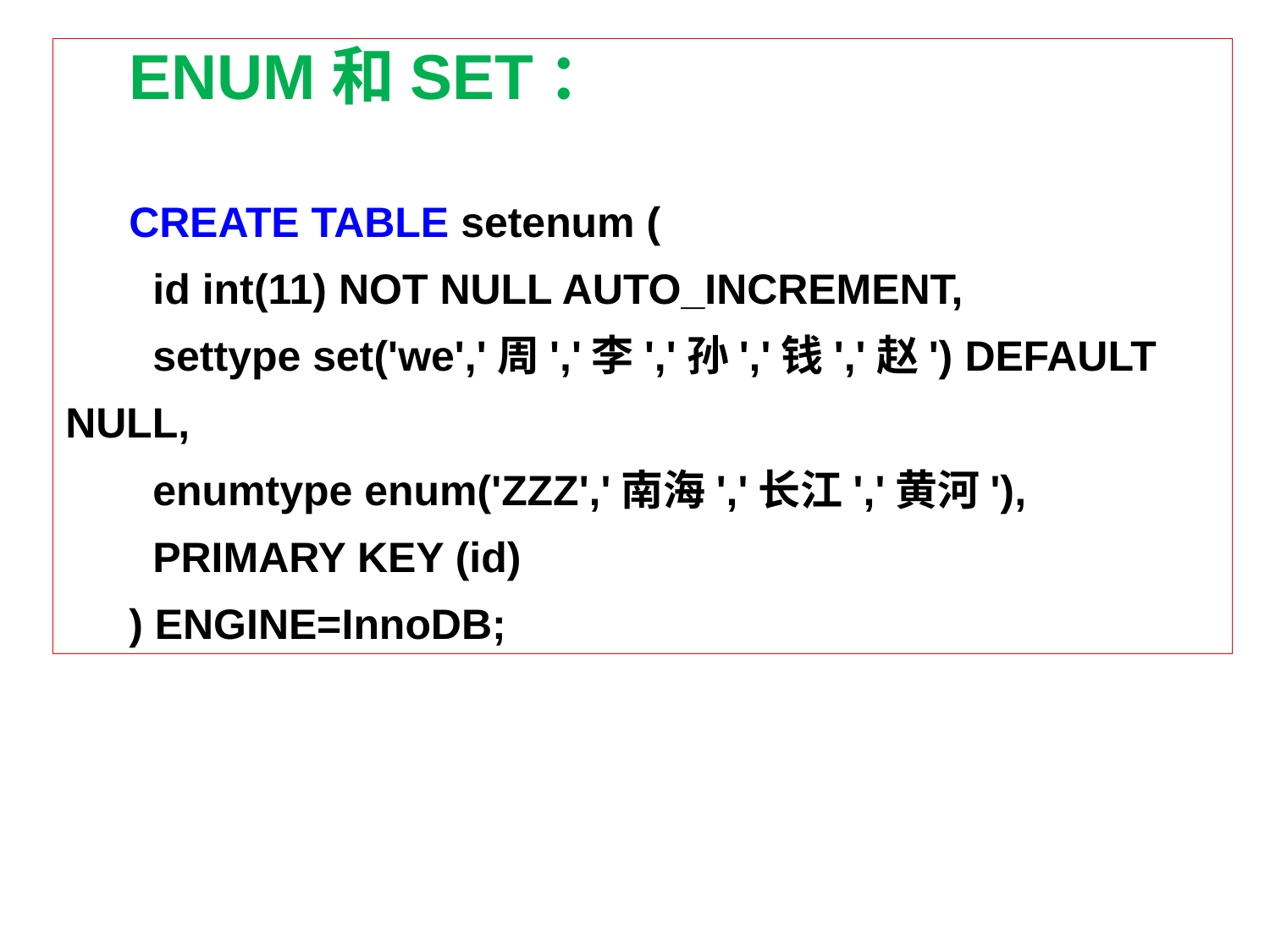

ENUM和SET：

CREATE TABLE setenum (
  id int(11) NOT NULL AUTO_INCREMENT,
  settype set('we','周','李','孙','钱','赵') DEFAULT NULL,
  enumtype enum('ZZZ','南海','长江','黄河'),
  PRIMARY KEY (id)
) ENGINE=InnoDB;